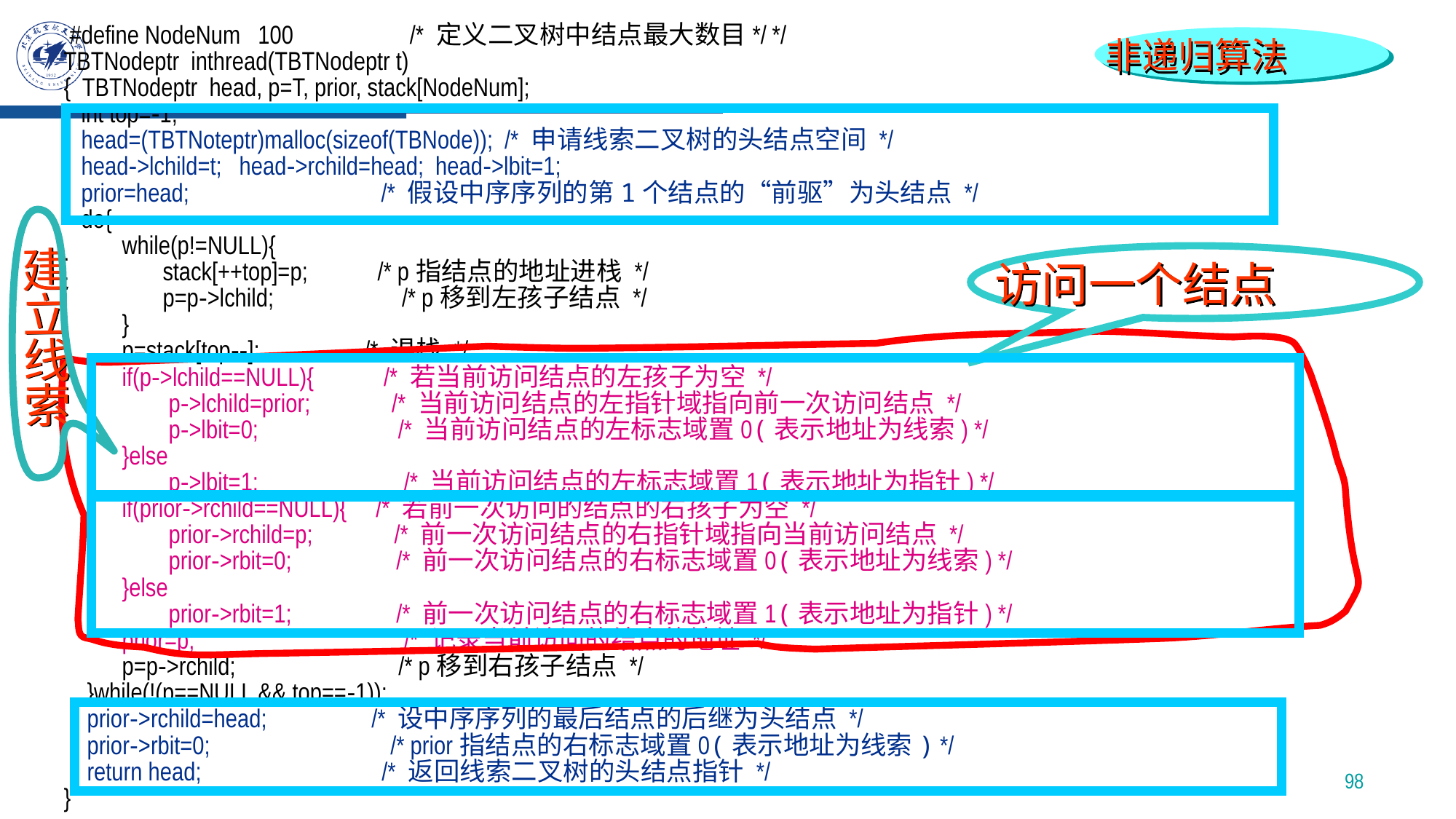

#define NodeNum   100                    /* 定义二叉树中结点最大数目*/ */
TBTNodeptr  inthread(TBTNodeptr t)
{  TBTNodeptr  head, p=T, prior, stack[NodeNum];
   int top=-1;
   head=(TBTNoteptr)malloc(sizeof(TBNode));  /* 申请线索二叉树的头结点空间 */
   head->lchild=t;   head->rchild=head;  head->lbit=1;
   prior=head;                                 /* 假设中序序列的第1个结点的“前驱”为头结点 */
   do{
          while(p!=NULL){
                 stack[++top]=p;            /* p指结点的地址进栈 */
                 p=p->lchild;                      /* p移到左孩子结点 */
          }
          p=stack[top--];                  /* 退栈 */
          if(p->lchild==NULL){            /* 若当前访问结点的左孩子为空 */
                  p->lchild=prior;              /* 当前访问结点的左指针域指向前一次访问结点 */
                  p->lbit=0;                        /* 当前访问结点的左标志域置0(表示地址为线索) */
          }else
                  p->lbit=1;                         /* 当前访问结点的左标志域置1(表示地址为指针) */
          if(prior->rchild==NULL){     /* 若前一次访问的结点的右孩子为空 */
                  prior->rchild=p;              /* 前一次访问结点的右指针域指向当前访问结点 */
                  prior->rbit=0;                  /* 前一次访问结点的右标志域置0(表示地址为线索) */
          }else
                  prior->rbit=1;                  /* 前一次访问结点的右标志域置1(表示地址为指针) */
          prior=p;                                    /* 记录当前访问的结点的地址 */
          p=p->rchild;                            /* p移到右孩子结点 */
    }while(!(p==NULL && top==-1));
    prior->rchild=head;                  /* 设中序序列的最后结点的后继为头结点 */
    prior->rbit=0;                               /* prior指结点的右标志域置0(表示地址为线索) */
    return head;                               /* 返回线索二叉树的头结点指针 */
}

非递归算法

建
立
线
索

访问一个结点

98